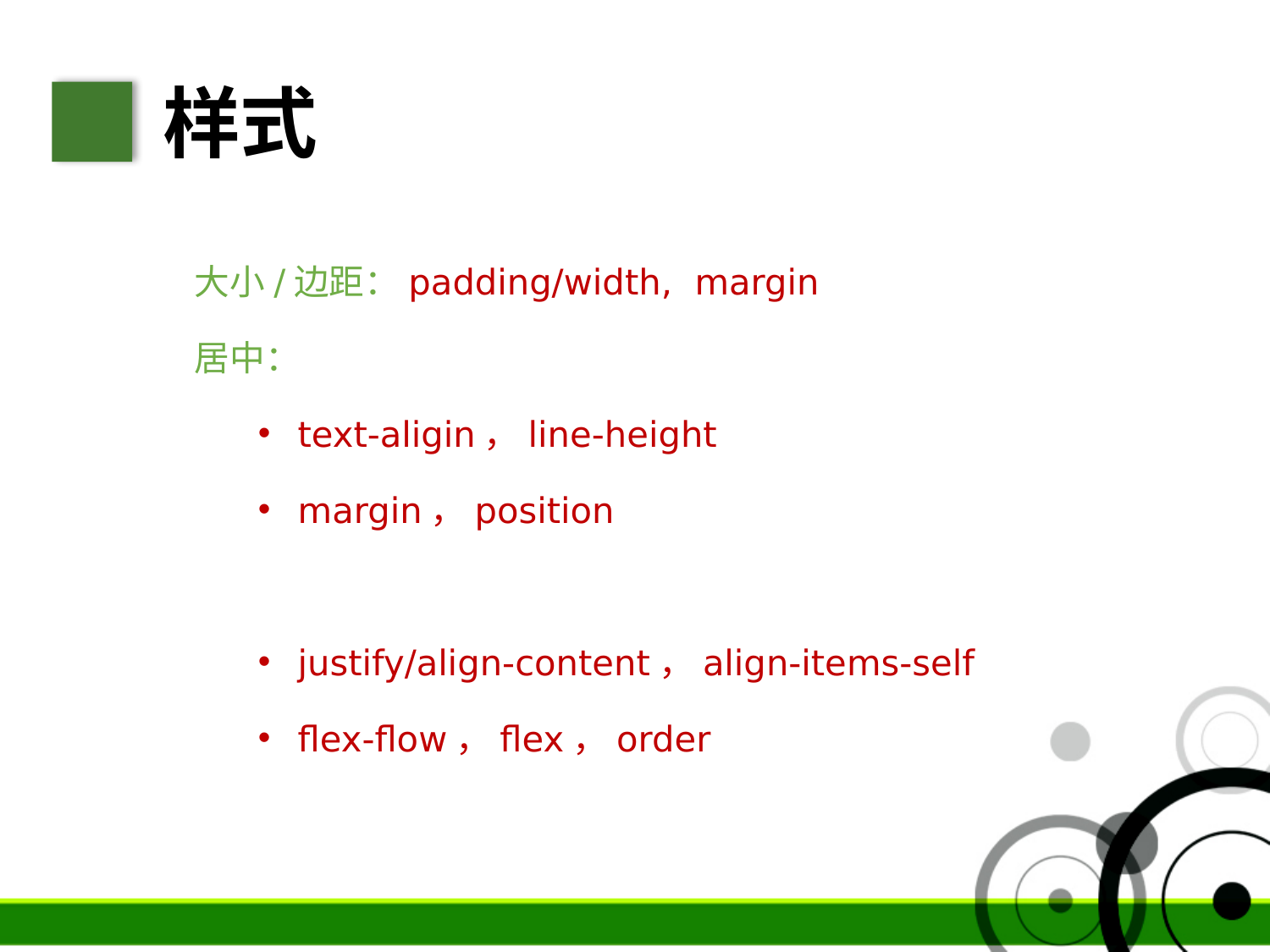

样式

大小/边距：padding/width,  margin
居中：
text-aligin，line-height
margin，position

justify/align-content，align-items-self
flex-flow，flex，order